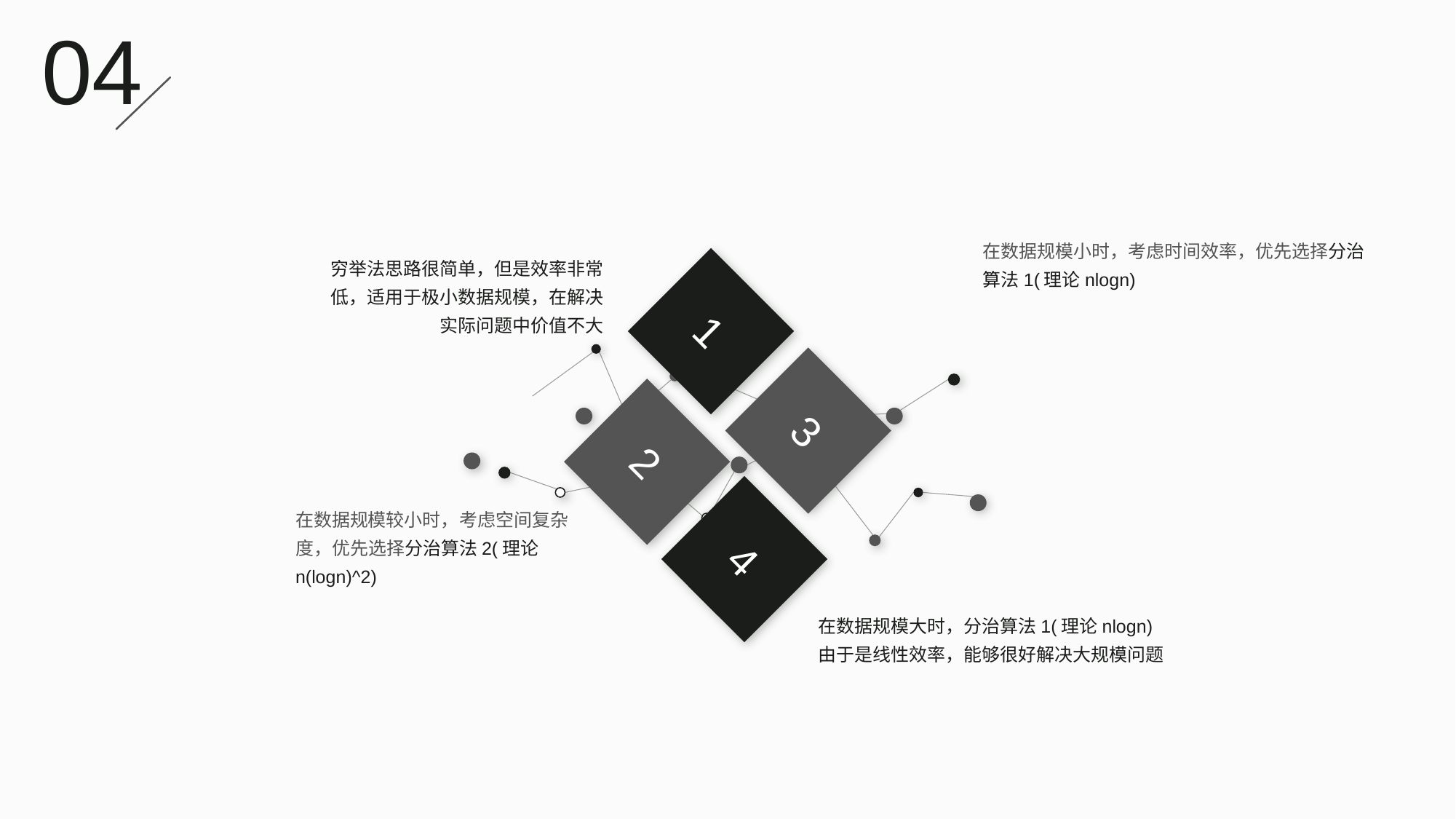

04
在数据规模小时，考虑时间效率，优先选择分治算法1(理论nlogn)
穷举法思路很简单，但是效率非常低，适用于极小数据规模，在解决实际问题中价值不大
1

3

2

在数据规模较小时，考虑空间复杂度，优先选择分治算法2(理论n(logn)^2)
4

在数据规模大时，分治算法1(理论nlogn)由于是线性效率，能够很好解决大规模问题